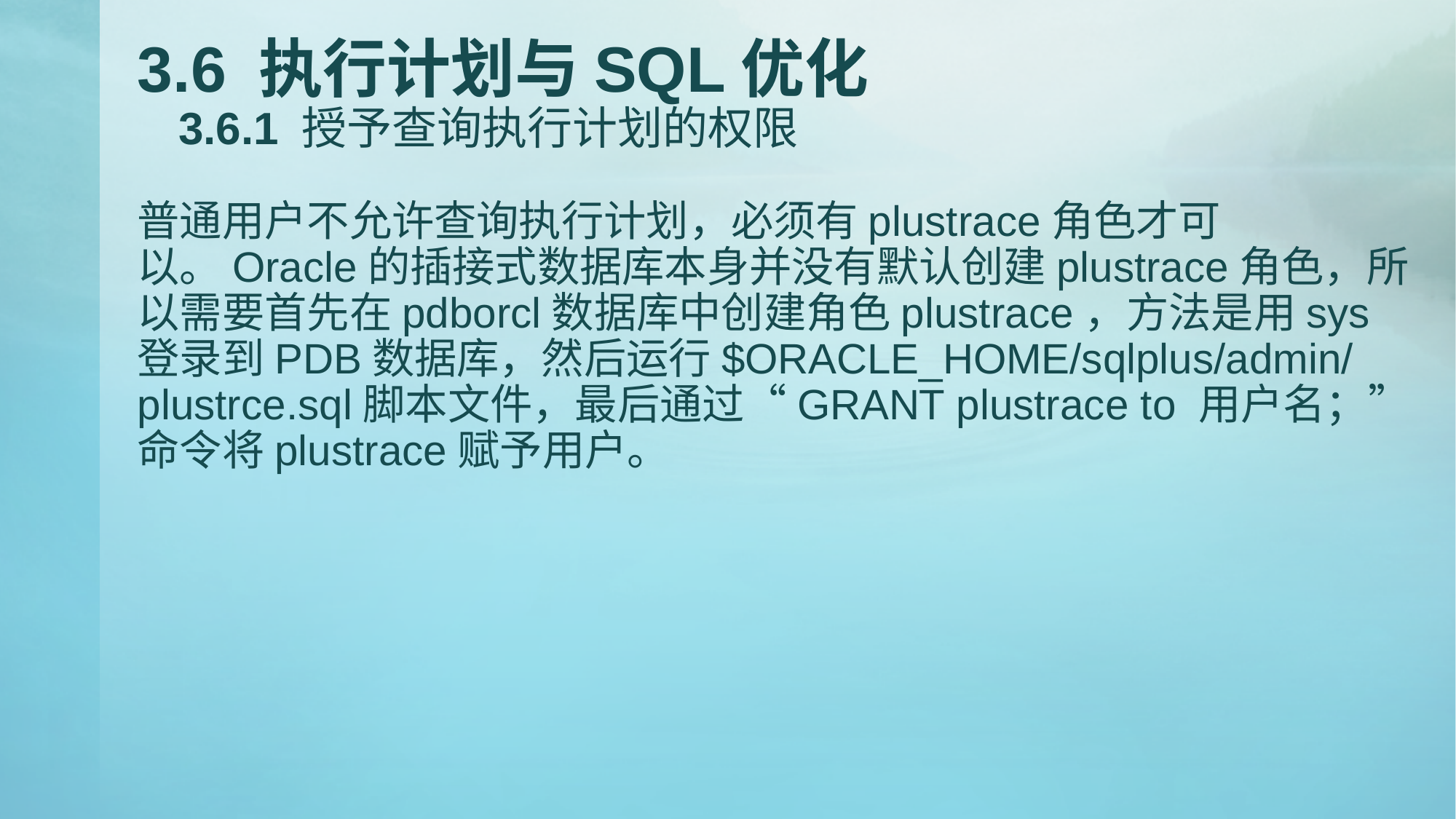

# 3.6 执行计划与SQL优化 3.6.1 授予查询执行计划的权限
普通用户不允许查询执行计划，必须有plustrace角色才可以。Oracle的插接式数据库本身并没有默认创建plustrace角色，所以需要首先在pdborcl数据库中创建角色plustrace，方法是用sys登录到PDB数据库，然后运行$ORACLE_HOME/sqlplus/admin/plustrce.sql脚本文件，最后通过“GRANT plustrace to 用户名；”命令将plustrace赋予用户。